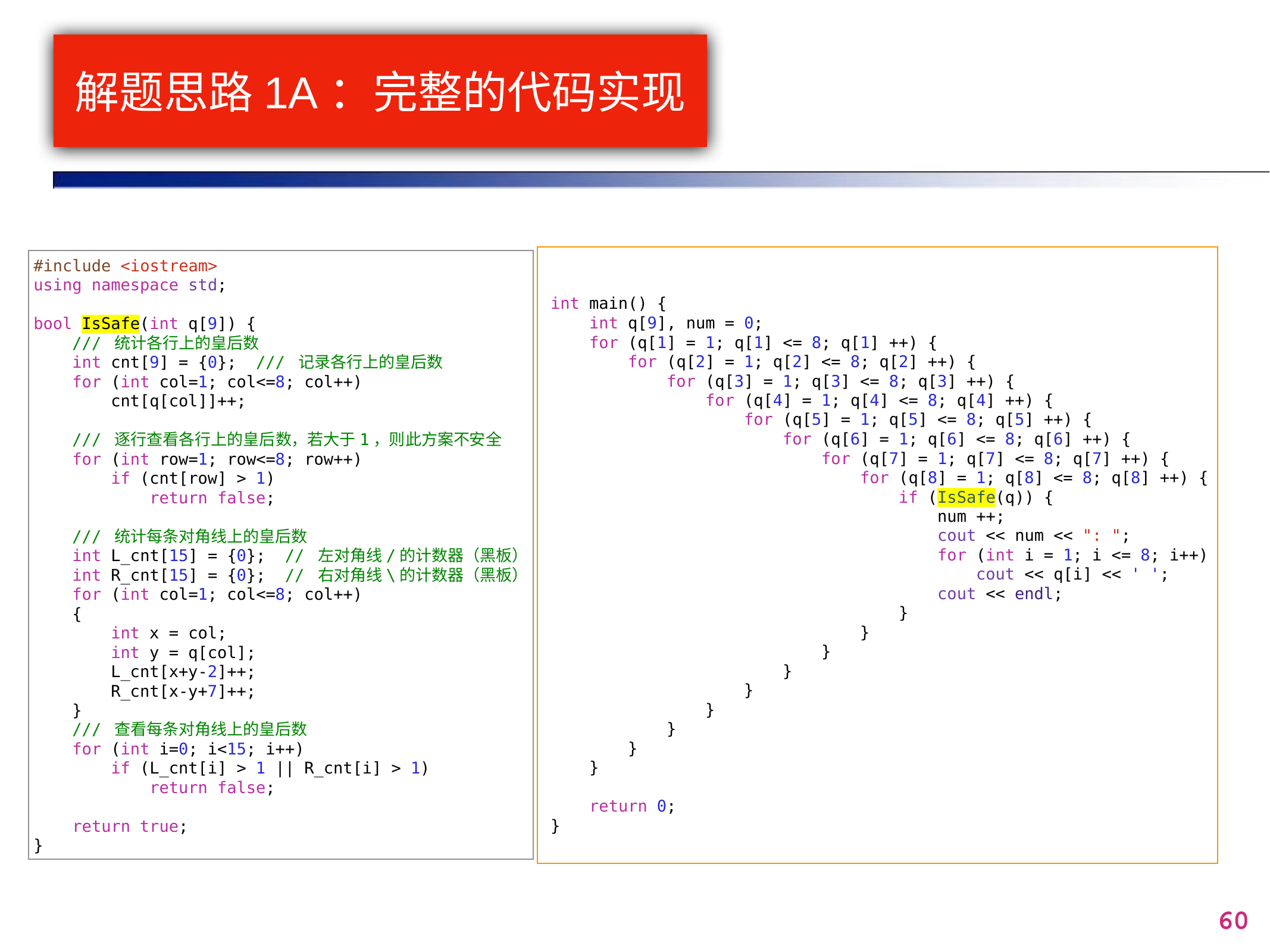

# 解题思路1A：完整的代码实现

int main() {
    int q[9], num = 0;
    for (q[1] = 1; q[1] <= 8; q[1] ++) {
        for (q[2] = 1; q[2] <= 8; q[2] ++) {
            for (q[3] = 1; q[3] <= 8; q[3] ++) {
                for (q[4] = 1; q[4] <= 8; q[4] ++) {
                    for (q[5] = 1; q[5] <= 8; q[5] ++) {
                        for (q[6] = 1; q[6] <= 8; q[6] ++) {
                            for (q[7] = 1; q[7] <= 8; q[7] ++) {
                                for (q[8] = 1; q[8] <= 8; q[8] ++) {
                                    if (IsSafe(q)) {
                                        num ++;
                                        cout << num << ": ";
                                        for (int i = 1; i <= 8; i++)
                                            cout << q[i] << ' ';
                                        cout << endl;
                                    }
                                }
                            }
                        }
                    }
                }
            }
        }
    }

    return 0;
}

#include <iostream>
using namespace std;

bool IsSafe(int q[9]) {
    /// 统计各行上的皇后数
    int cnt[9] = {0};  /// 记录各行上的皇后数
    for (int col=1; col<=8; col++)
        cnt[q[col]]++;

    /// 逐行查看各行上的皇后数，若大于1，则此方案不安全
    for (int row=1; row<=8; row++)
        if (cnt[row] > 1)
            return false;

    /// 统计每条对角线上的皇后数
    int L_cnt[15] = {0};  // 左对角线/的计数器（黑板）
    int R_cnt[15] = {0};  // 右对角线\的计数器（黑板）
    for (int col=1; col<=8; col++)
    {
        int x = col;
        int y = q[col];
        L_cnt[x+y-2]++;
        R_cnt[x-y+7]++;
    }
    /// 查看每条对角线上的皇后数
    for (int i=0; i<15; i++)
        if (L_cnt[i] > 1 || R_cnt[i] > 1)
            return false;

    return true;
}
60